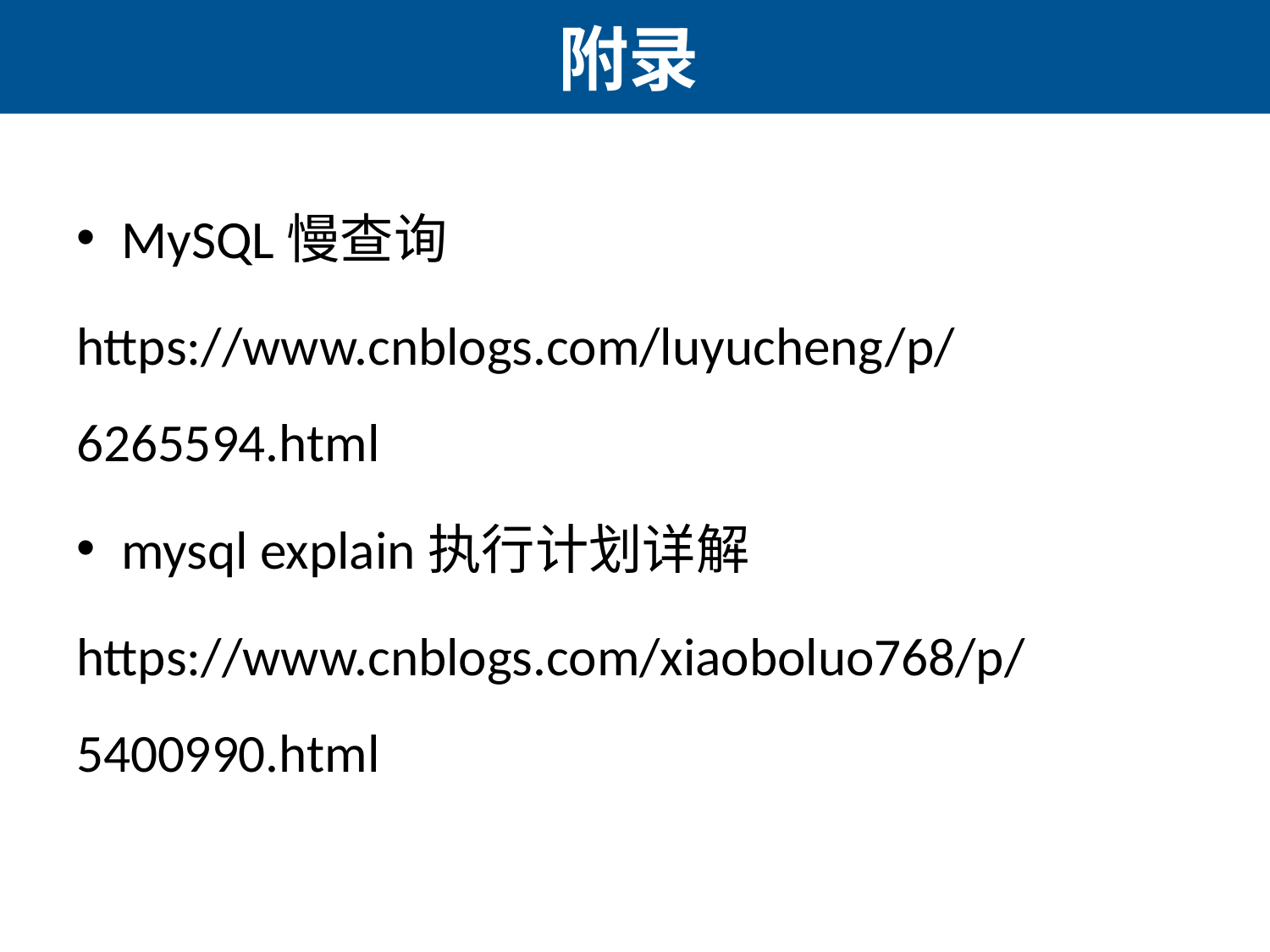

# 附录
MySQL慢查询
https://www.cnblogs.com/luyucheng/p/6265594.html
mysql explain执行计划详解
https://www.cnblogs.com/xiaoboluo768/p/5400990.html